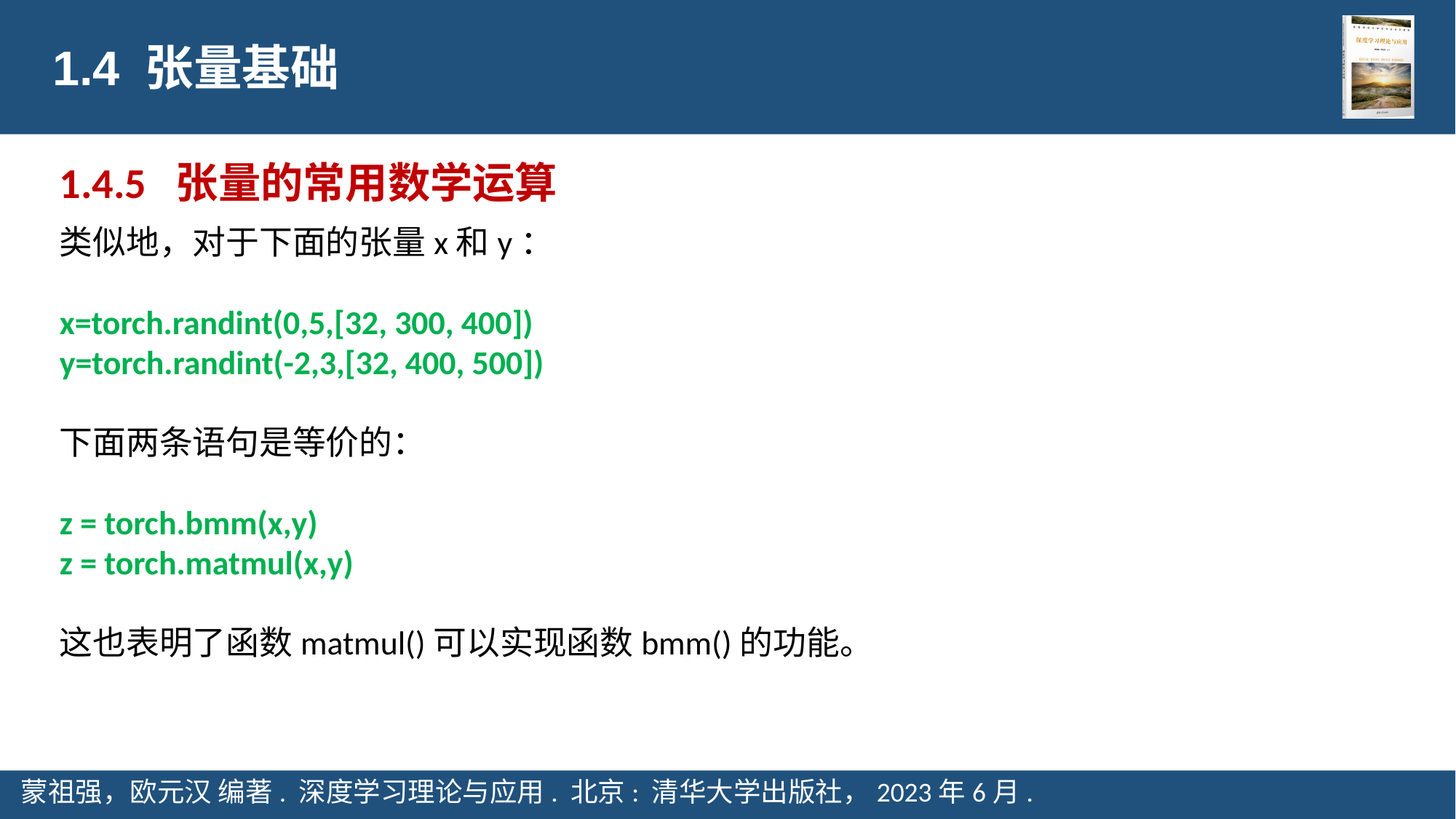

1.4 张量基础

1.4.5  张量的常用数学运算
类似地，对于下面的张量x和y：

x=torch.randint(0,5,[32, 300, 400])
y=torch.randint(-2,3,[32, 400, 500])

下面两条语句是等价的：

z = torch.bmm(x,y)
z = torch.matmul(x,y)

这也表明了函数matmul()可以实现函数bmm()的功能。